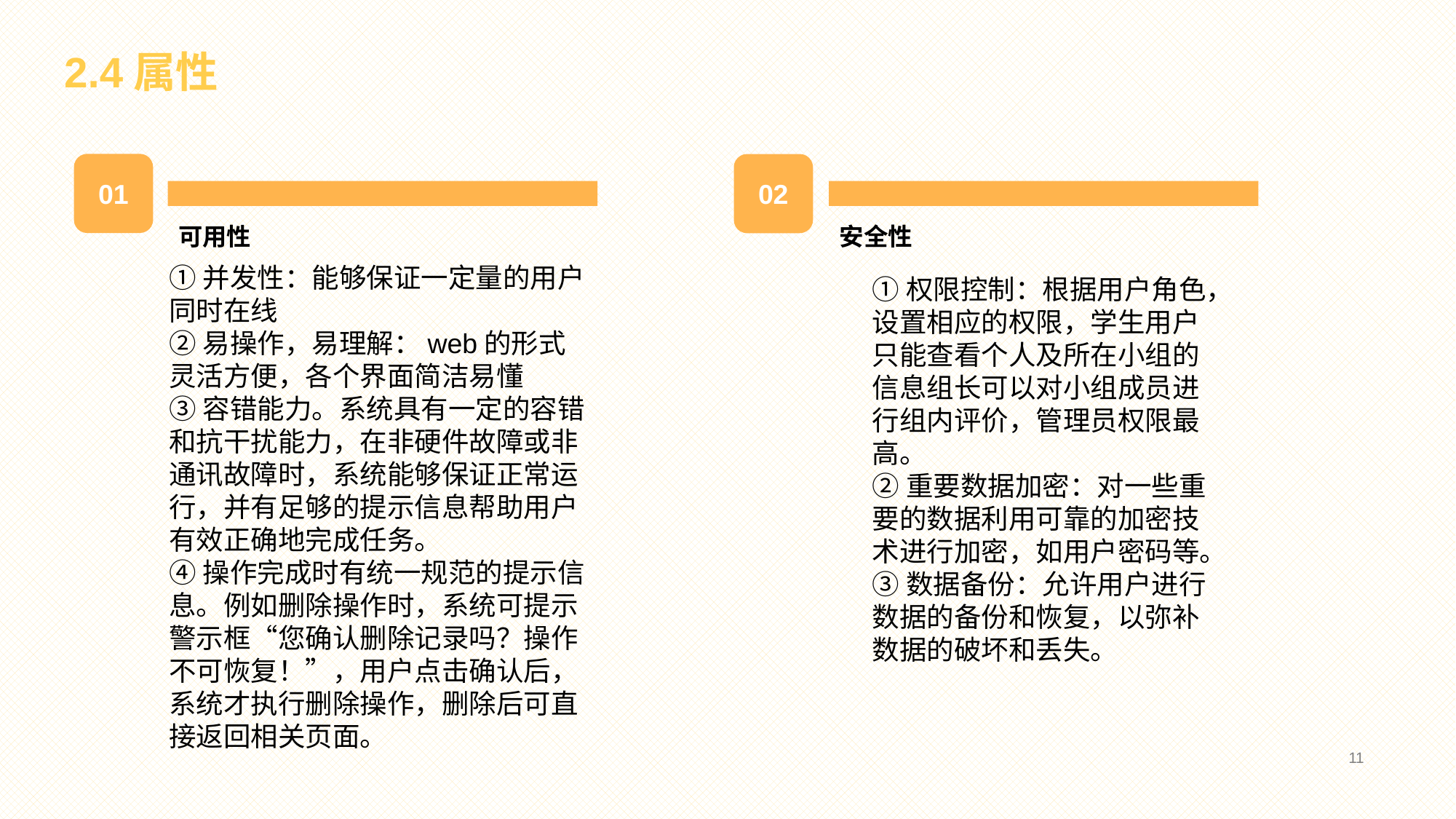

2.4属性
01

可用性
02

安全性
①并发性：能够保证一定量的用户同时在线
②易操作，易理解：web的形式灵活方便，各个界面简洁易懂
③容错能力。系统具有一定的容错和抗干扰能力，在非硬件故障或非通讯故障时，系统能够保证正常运行，并有足够的提示信息帮助用户有效正确地完成任务。
④操作完成时有统一规范的提示信息。例如删除操作时，系统可提示警示框“您确认删除记录吗？操作不可恢复！”，用户点击确认后，系统才执行删除操作，删除后可直接返回相关页面。
①权限控制：根据用户角色，设置相应的权限，学生用户只能查看个人及所在小组的信息组长可以对小组成员进行组内评价，管理员权限最高。
②重要数据加密：对一些重要的数据利用可靠的加密技术进行加密，如用户密码等。
③数据备份：允许用户进行数据的备份和恢复，以弥补数据的破坏和丢失。
11